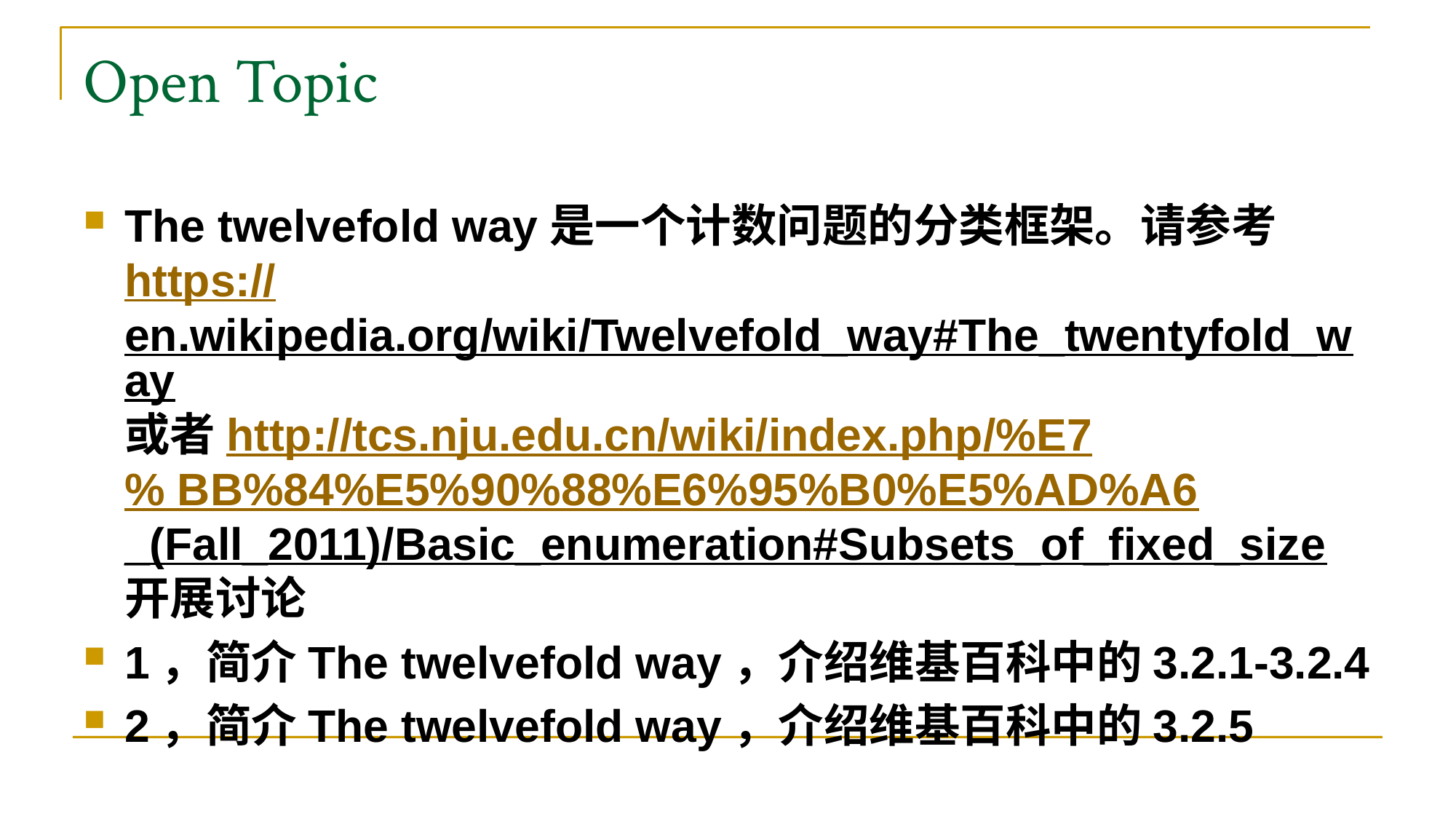

# Open Topic
The twelvefold way是一个计数问题的分类框架。请参考https://en.wikipedia.org/wiki/Twelvefold_way#The_twentyfold_way或者http://tcs.nju.edu.cn/wiki/index.php/%E7% BB%84%E5%90%88%E6%95%B0%E5%AD%A6_(Fall_2011)/Basic_enumeration#Subsets_of_fixed_size开展讨论
1，简介The twelvefold way，介绍维基百科中的3.2.1-3.2.4
2，简介The twelvefold way，介绍维基百科中的3.2.5